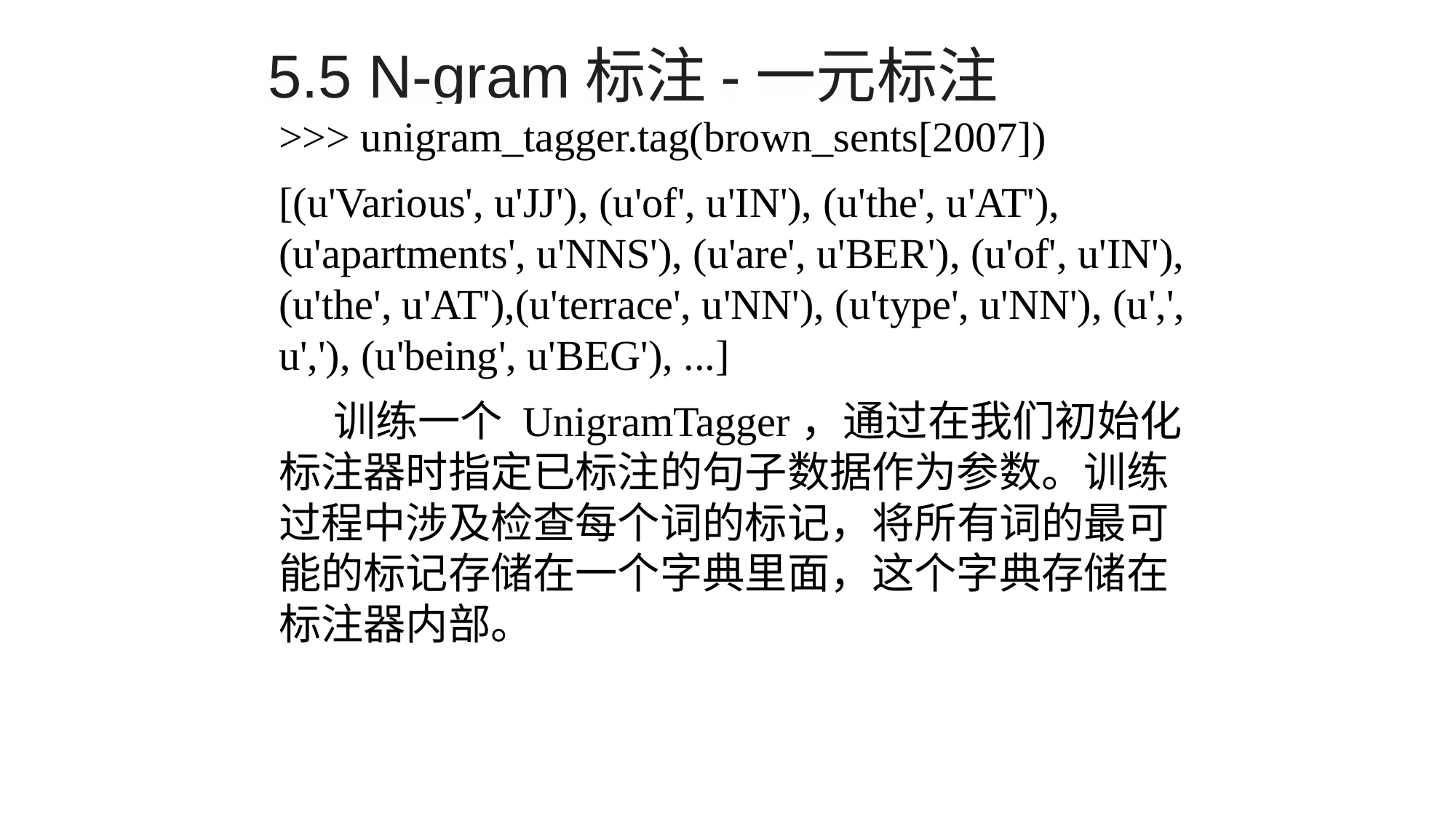

# 5.5 N-gram标注-一元标注
>>> unigram_tagger.tag(brown_sents[2007])
[(u'Various', u'JJ'), (u'of', u'IN'), (u'the', u'AT'), (u'apartments', u'NNS'), (u'are', u'BER'), (u'of', u'IN'), (u'the', u'AT'),(u'terrace', u'NN'), (u'type', u'NN'), (u',', u','), (u'being', u'BEG'), ...]
训练一个 UnigramTagger，通过在我们初始化标注器时指定已标注的句子数据作为参数。训练过程中涉及检查每个词的标记，将所有词的最可能的标记存储在一个字典里面，这个字典存储在标注器内部。